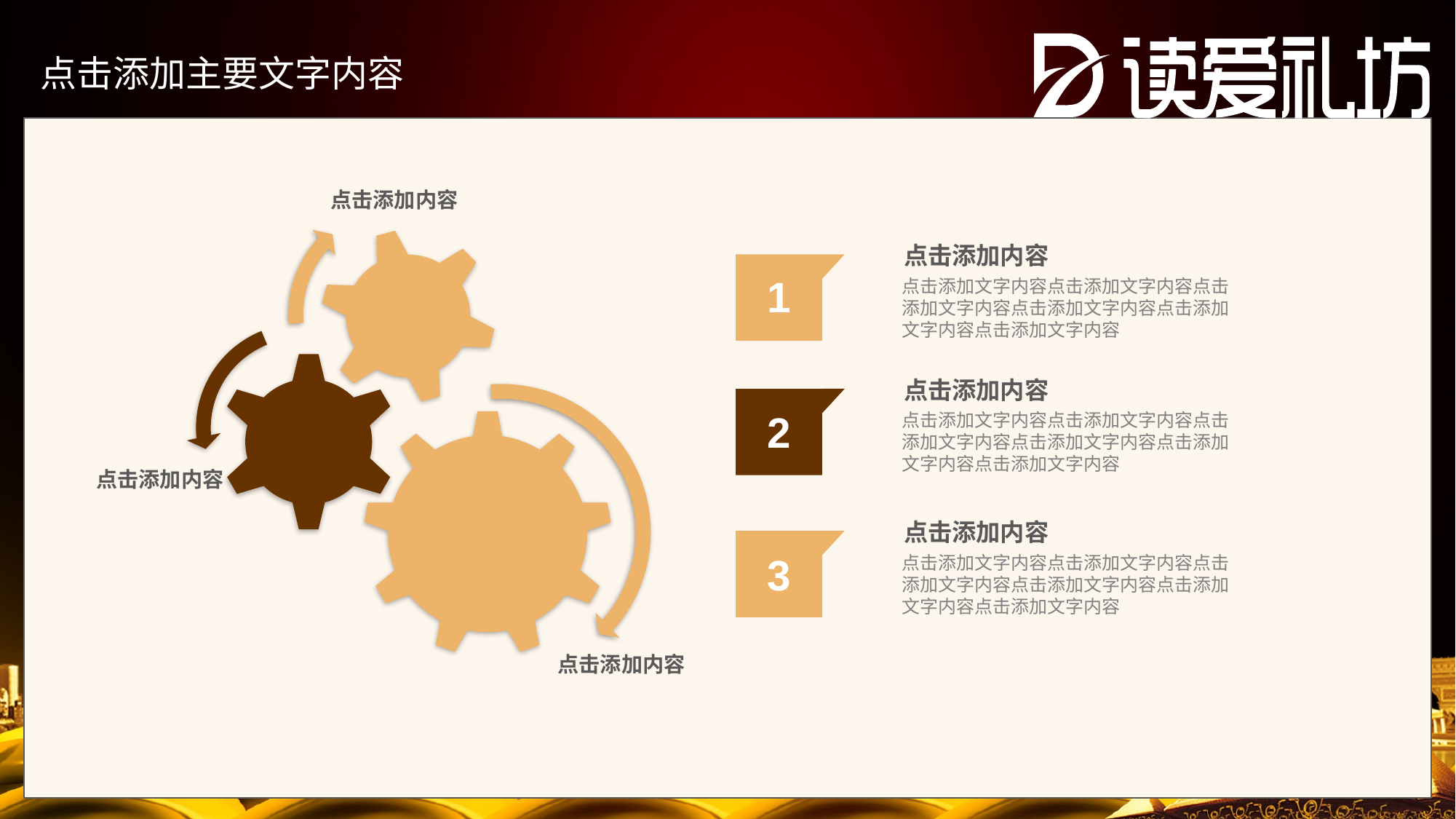

点击添加内容

点击添加内容
点击添加文字内容点击添加文字内容点击添加文字内容点击添加文字内容点击添加文字内容点击添加文字内容

1
点击添加内容
点击添加文字内容点击添加文字内容点击添加文字内容点击添加文字内容点击添加文字内容点击添加文字内容

2
点击添加内容
点击添加内容
点击添加文字内容点击添加文字内容点击添加文字内容点击添加文字内容点击添加文字内容点击添加文字内容

3
点击添加内容